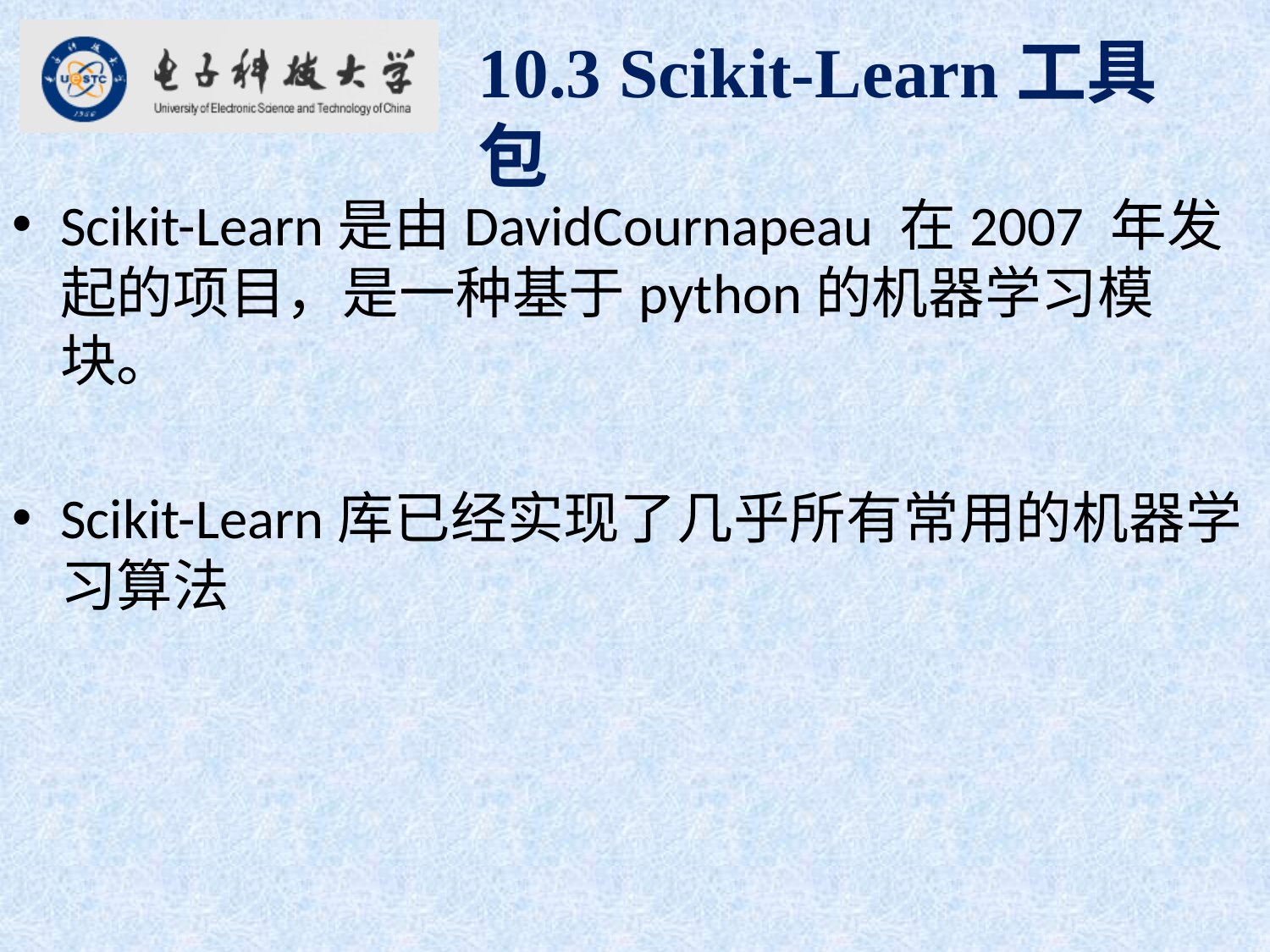

10.3 Scikit-Learn工具包
Scikit-Learn是由DavidCournapeau 在2007 年发起的项目，是一种基于python的机器学习模块。

Scikit-Learn库已经实现了几乎所有常用的机器学习算法